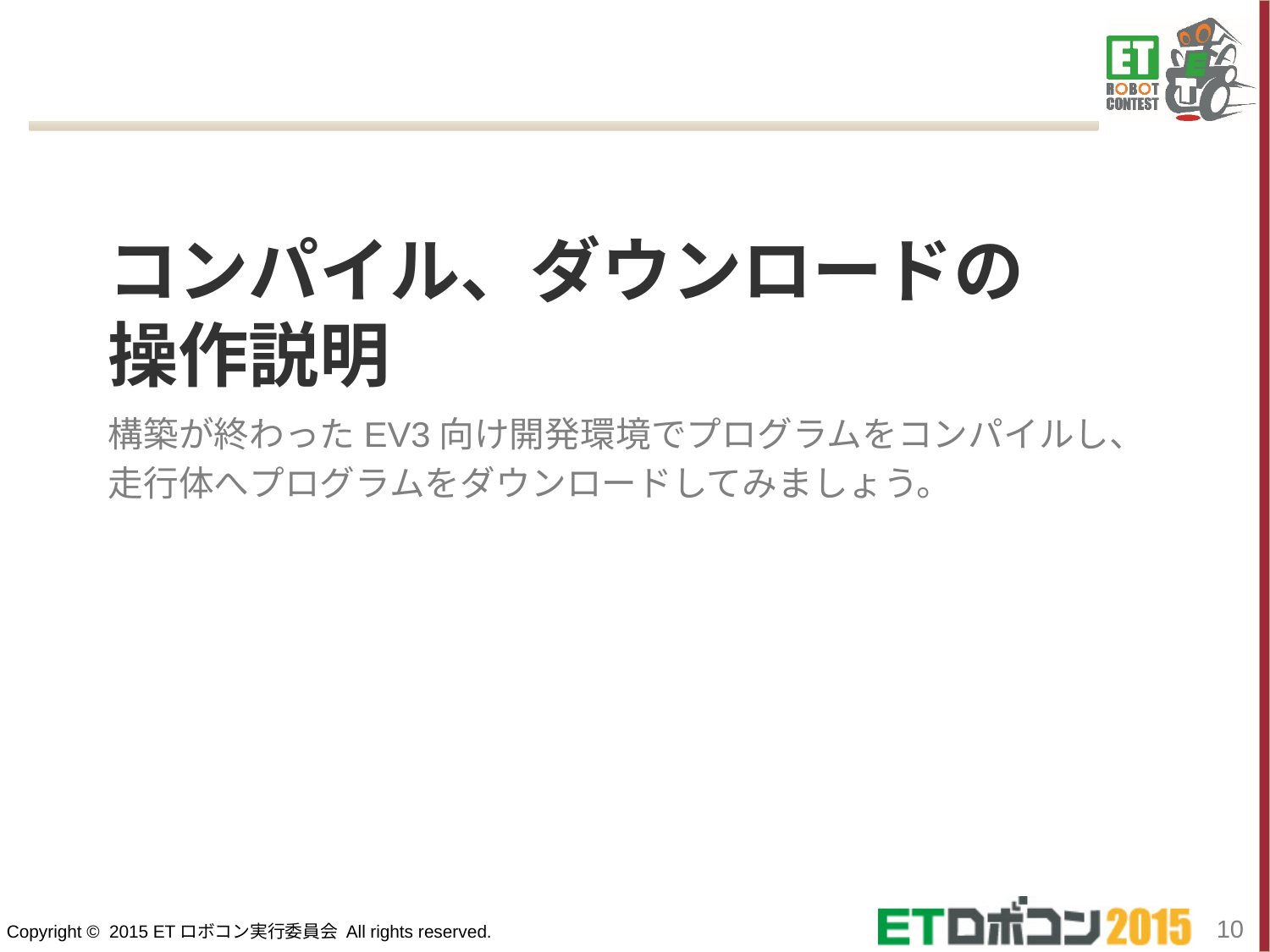

# コンパイル、ダウンロードの 操作説明
構築が終わったEV3向け開発環境でプログラムをコンパイルし、
走行体へプログラムをダウンロードしてみましょう。
10